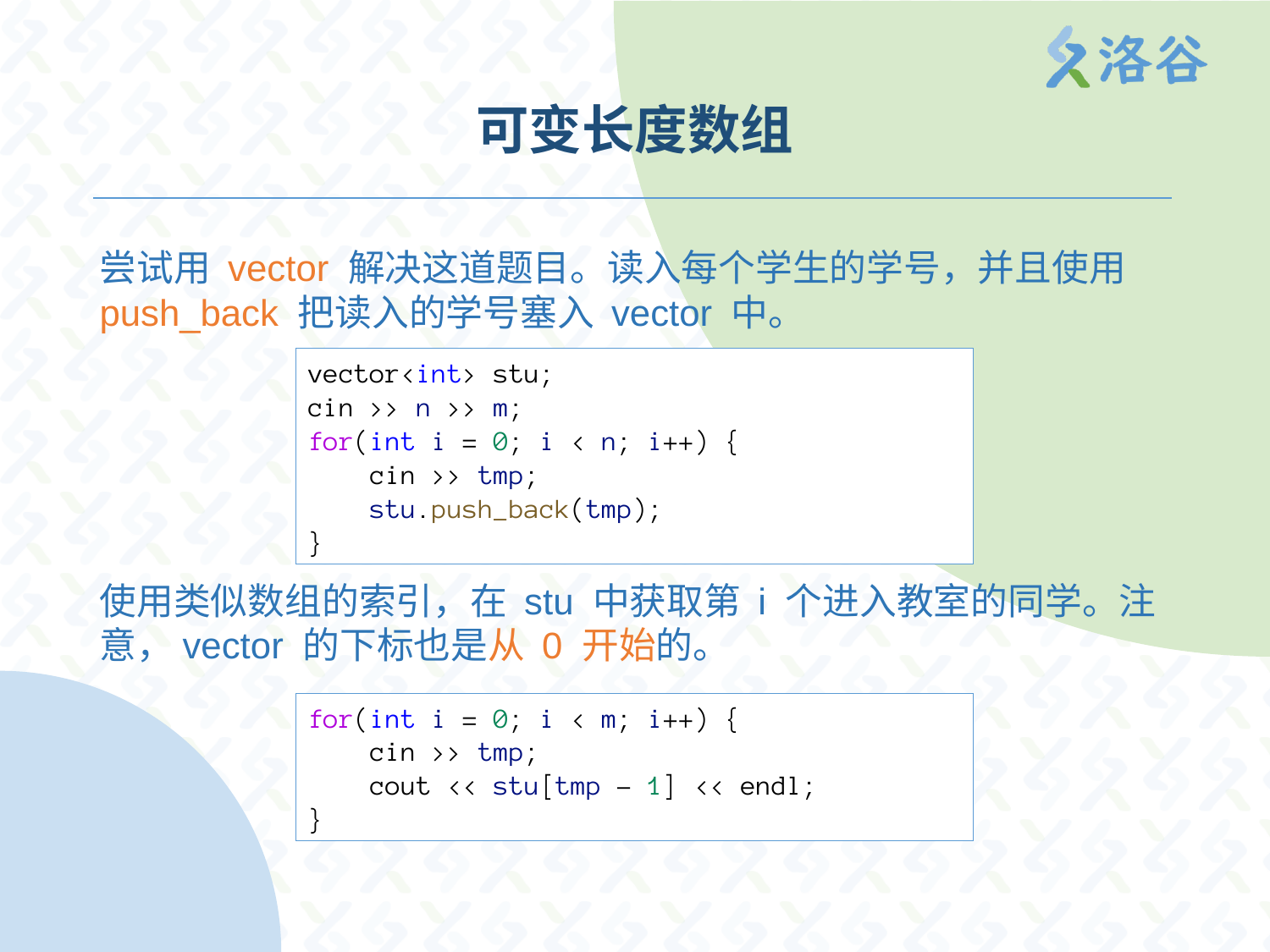

# 可变长度数组
尝试用 vector 解决这道题目。读入每个学生的学号，并且使用 push_back 把读入的学号塞入 vector 中。

使用类似数组的索引，在 stu 中获取第 i 个进入教室的同学。注意，vector 的下标也是从 0 开始的。
vector<int> stu;
cin >> n >> m;
for(int i = 0; i < n; i++) {
    cin >> tmp;
    stu.push_back(tmp);
}
for(int i = 0; i < m; i++) {
    cin >> tmp;
    cout << stu[tmp - 1] << endl;
}